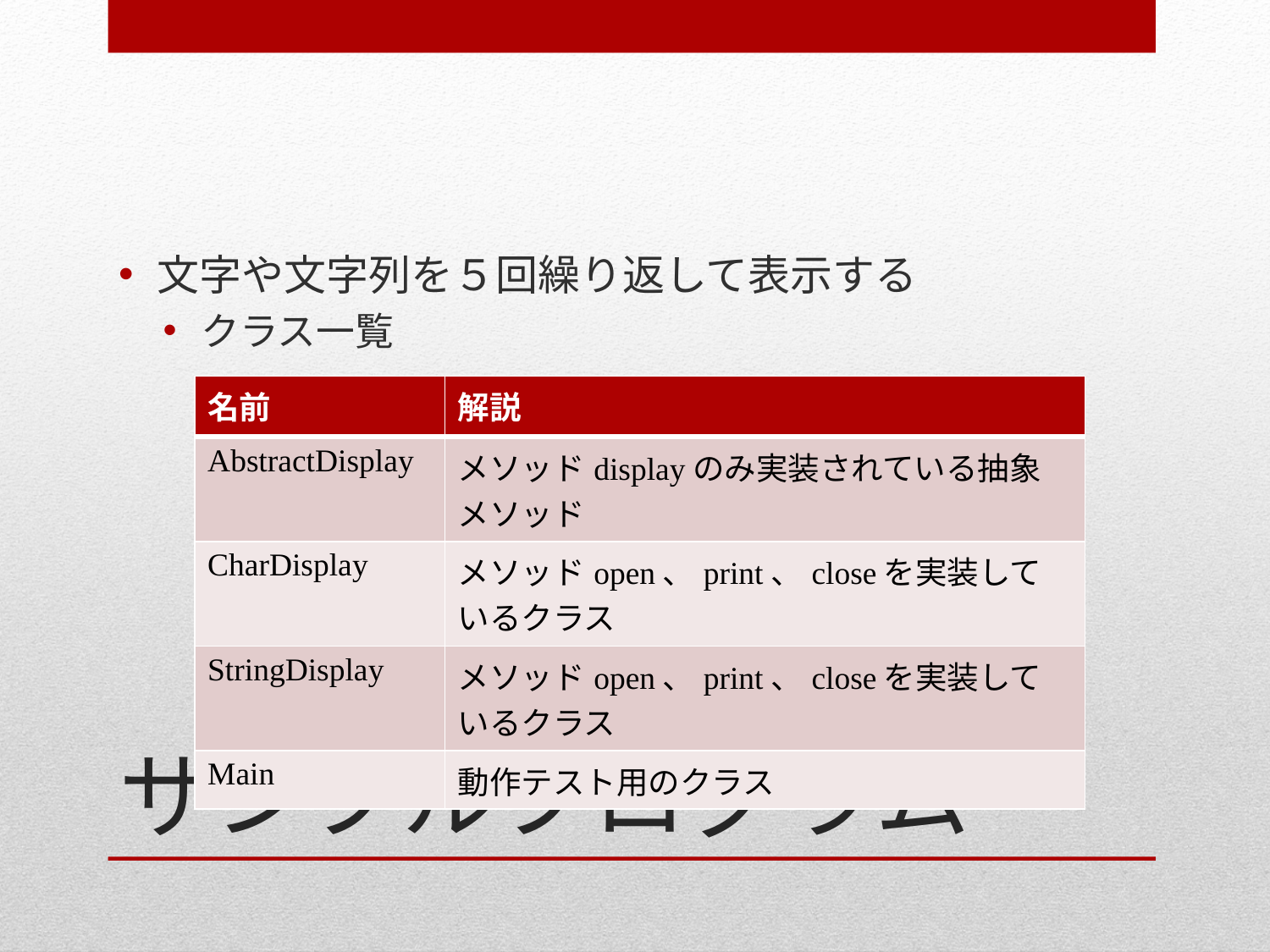

文字や文字列を５回繰り返して表示する
クラス一覧
| 名前 | 解説 |
| --- | --- |
| AbstractDisplay | メソッドdisplayのみ実装されている抽象メソッド |
| CharDisplay | メソッドopen、print、closeを実装しているクラス |
| StringDisplay | メソッドopen、print、closeを実装しているクラス |
| Main | 動作テスト用のクラス |
# サンプルプログラム